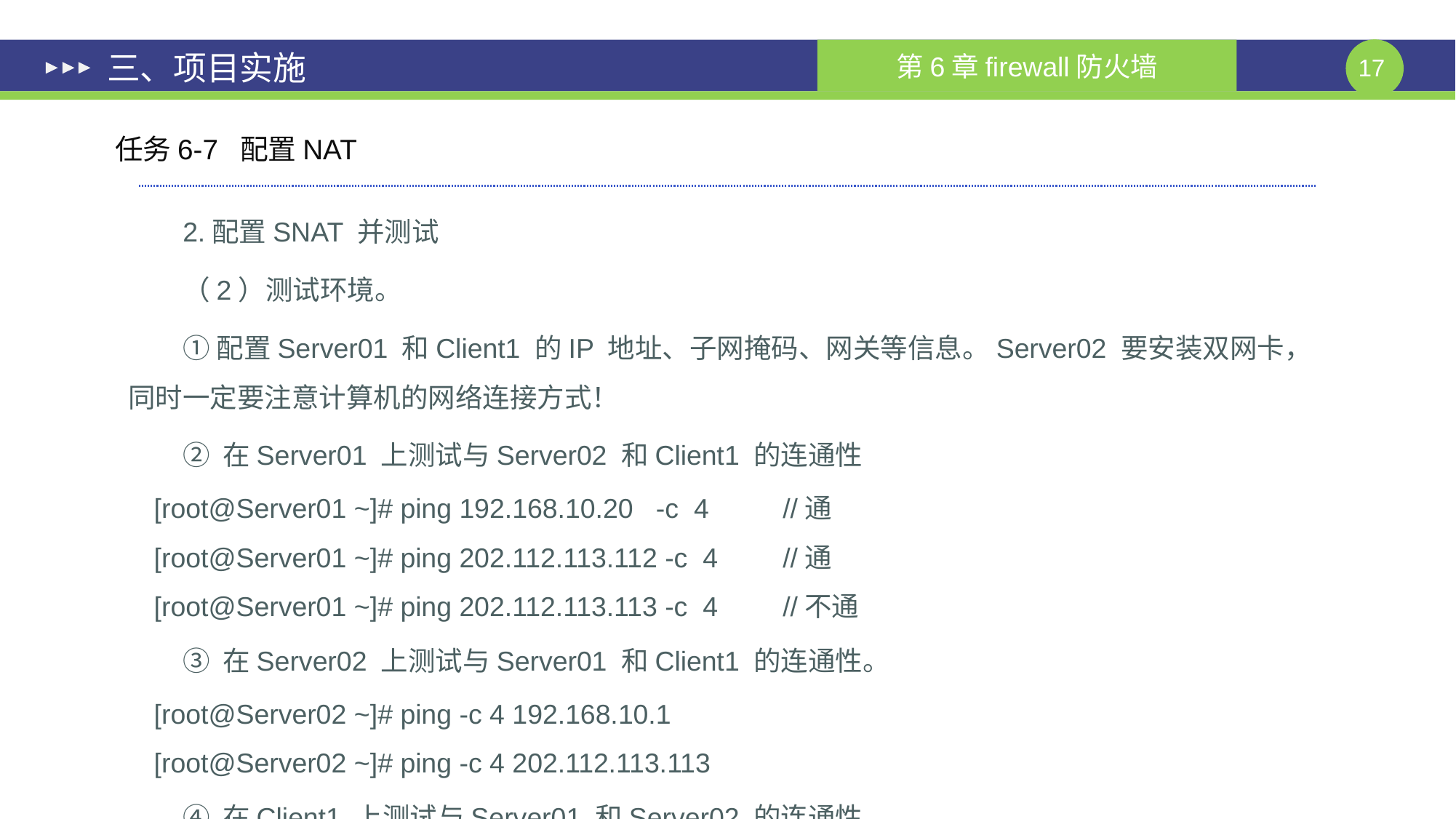

# 三、项目实施
任务6-7  配置NAT

2.配置SNAT 并测试
（2）测试环境。
①配置Server01 和Client1 的IP 地址、子网掩码、网关等信息。Server02 要安装双网卡，同时一定要注意计算机的网络连接方式！
② 在Server01 上测试与Server02 和Client1 的连通性
[root@Server01 ~]# ping 192.168.10.20   -c  4       	//通
[root@Server01 ~]# ping 202.112.113.112 -c  4      	//通
[root@Server01 ~]# ping 202.112.113.113 -c  4      	//不通
③ 在Server02 上测试与Server01 和Client1 的连通性。
[root@Server02 ~]# ping -c 4 192.168.10.1
[root@Server02 ~]# ping -c 4 202.112.113.113
④ 在Client1 上测试与Server01 和Server02 的连通性。